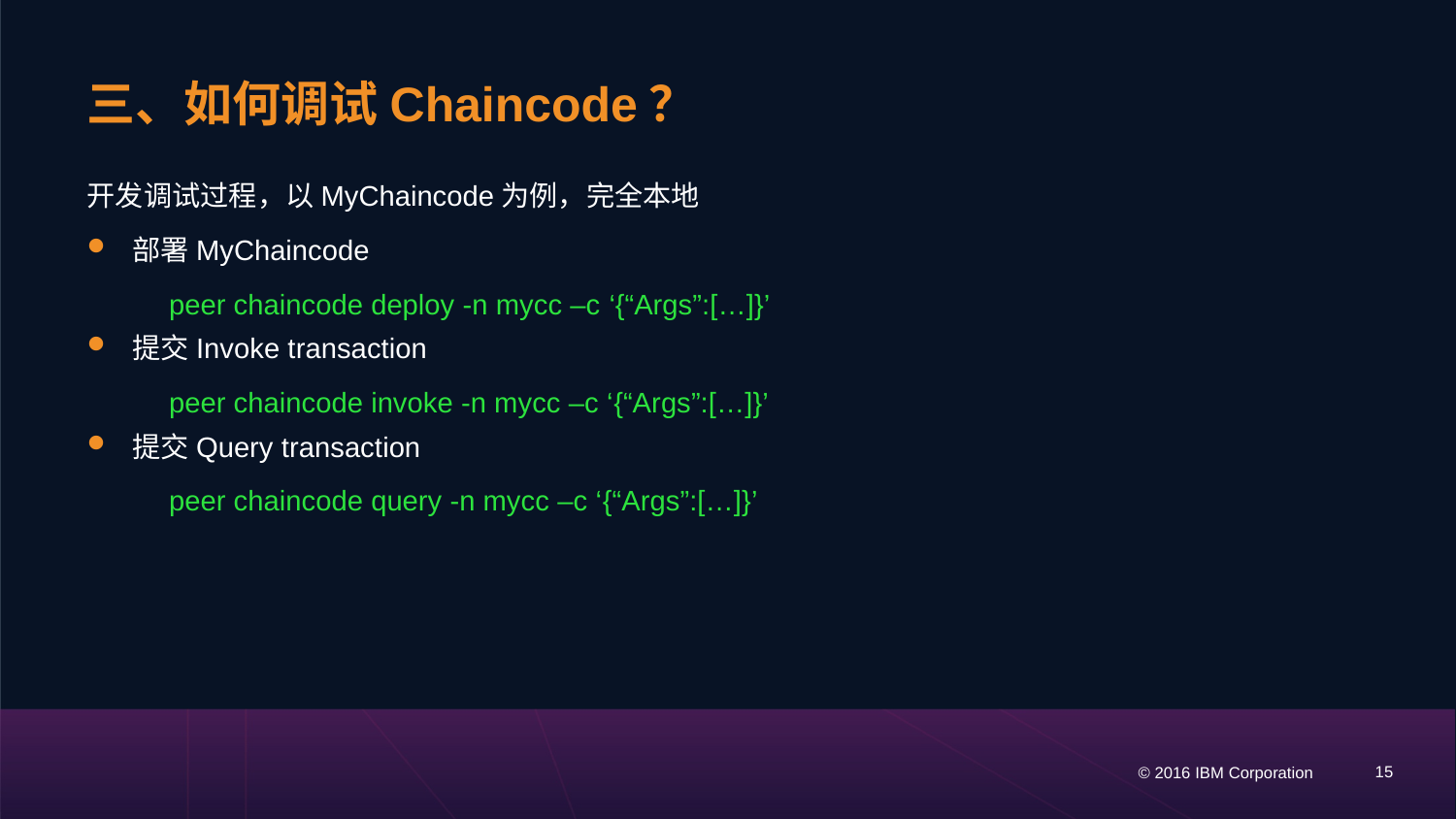

# 三、如何调试Chaincode？
开发调试过程，以MyChaincode为例，完全本地
部署MyChaincode
peer chaincode deploy -n mycc –c ‘{“Args”:[…]}’
提交Invoke transaction
peer chaincode invoke -n mycc –c ‘{“Args”:[…]}’
提交Query transaction
peer chaincode query -n mycc –c ‘{“Args”:[…]}’